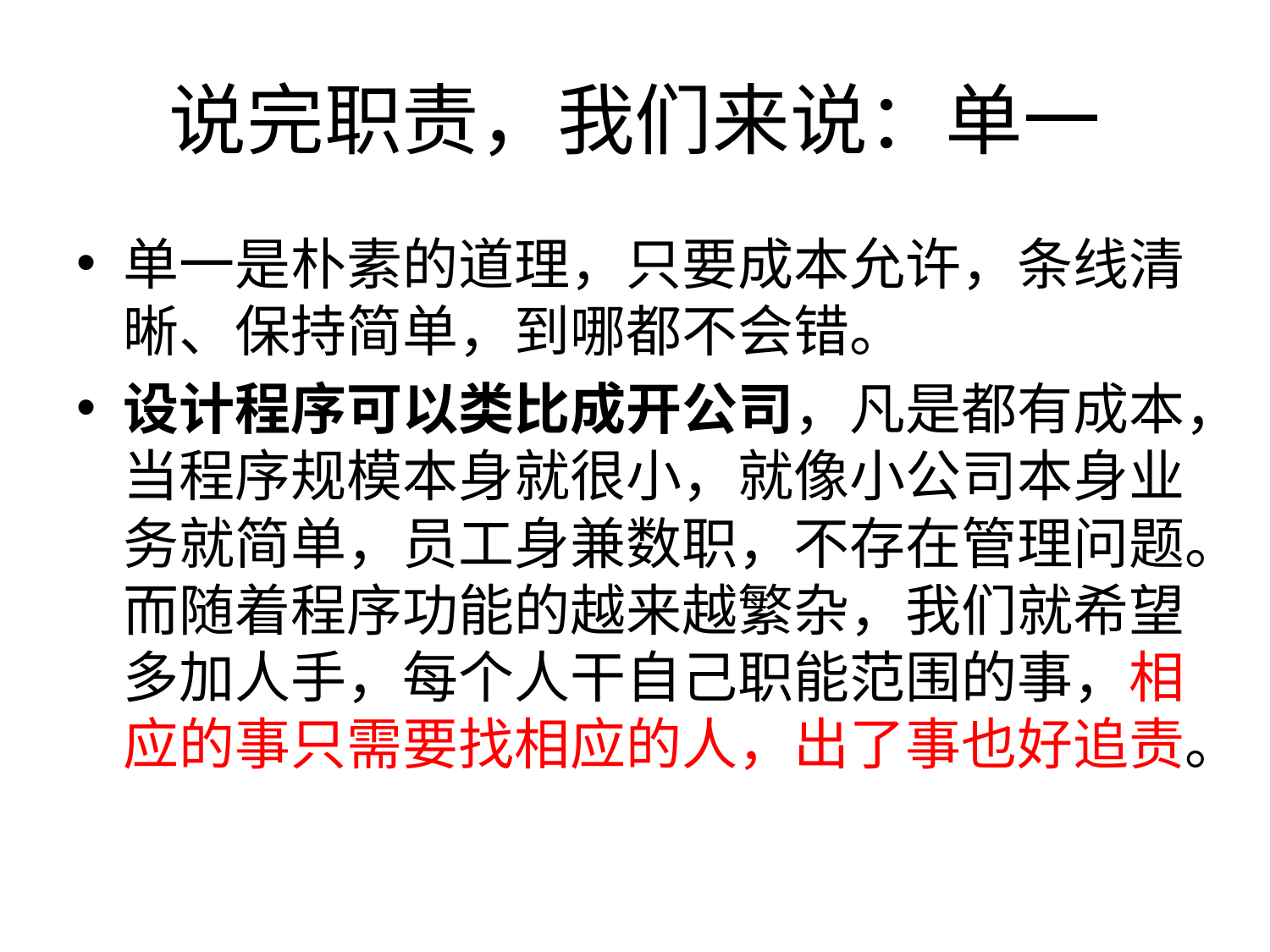

# 说完职责，我们来说：单一
单一是朴素的道理，只要成本允许，条线清晰、保持简单，到哪都不会错。
设计程序可以类比成开公司，凡是都有成本，当程序规模本身就很小，就像小公司本身业务就简单，员工身兼数职，不存在管理问题。而随着程序功能的越来越繁杂，我们就希望多加人手，每个人干自己职能范围的事，相应的事只需要找相应的人，出了事也好追责。